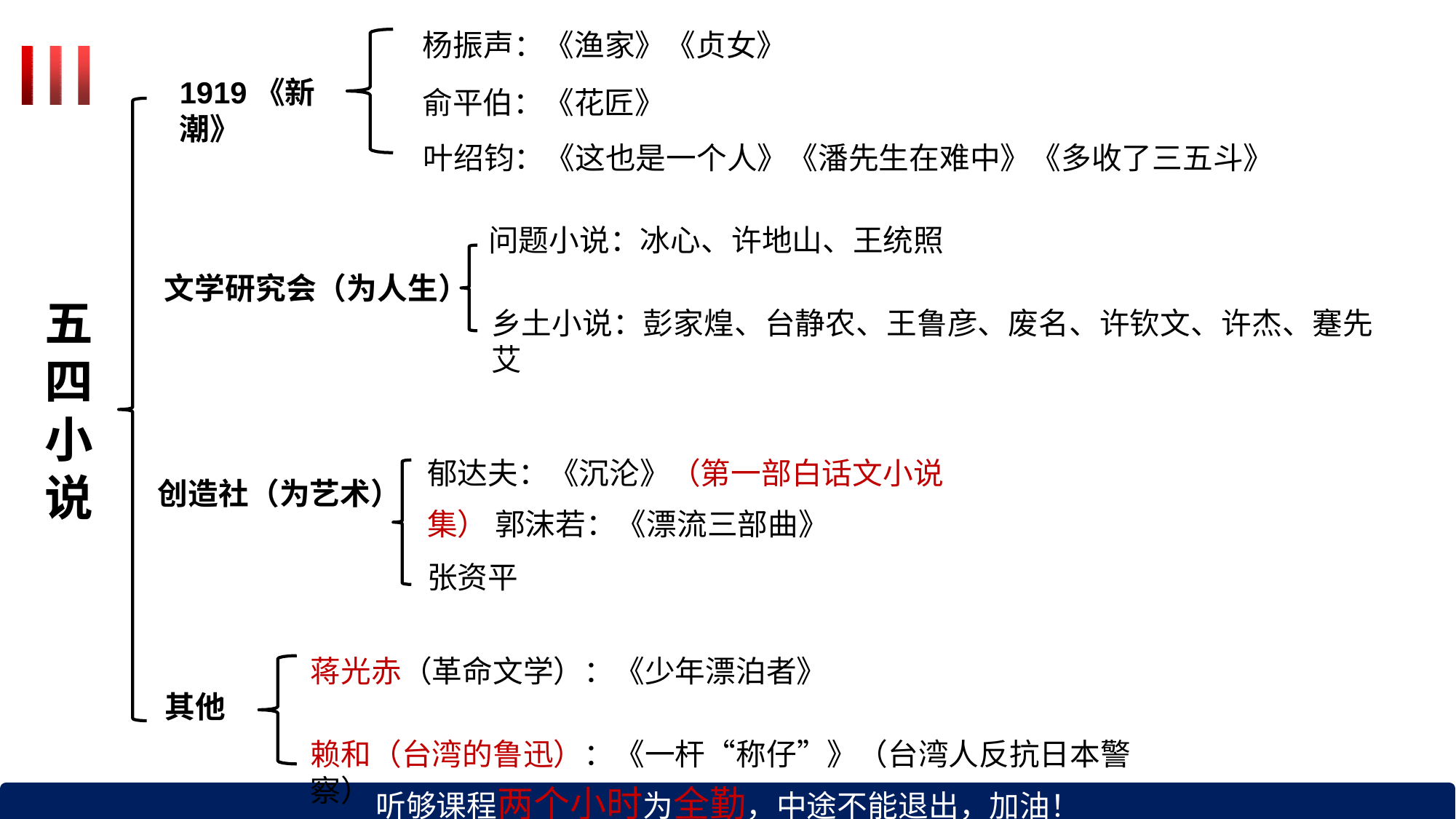

杨振声：《渔家》《贞女》

俞平伯：《花匠》
叶绍钧：《这也是一个人》《潘先生在难中》《多收了三五斗》
# 1919《新潮》

问题小说：冰心、许地山、王统照

文学研究会（为人生）
五 四 小 说
乡土小说：彭家煌、台静农、王鲁彦、废名、许钦文、许杰、蹇先艾
郁达夫：《沉沦》（第一部白话文小说集） 郭沫若：《漂流三部曲》
张资平

创造社（为艺术）
蒋光赤（革命文学）：《少年漂泊者》
其他
赖和（台湾的鲁迅）：《一杆“称仔”》（台湾人反抗日本警察）

听够课程两个小时为全勤，中途不能退出，加油！